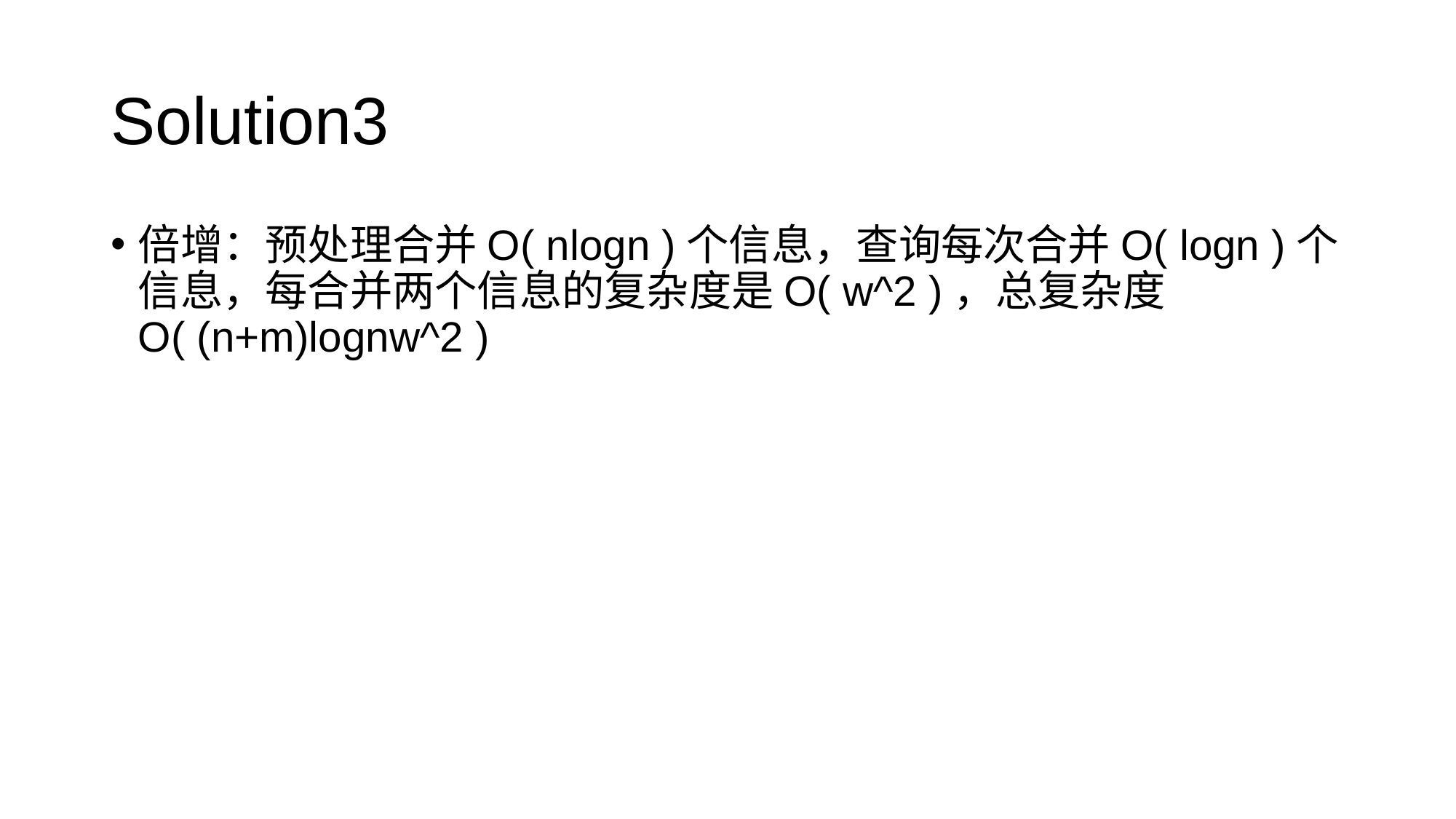

# Solution3
倍增：预处理合并O( nlogn )个信息，查询每次合并O( logn )个信息，每合并两个信息的复杂度是O( w^2 )，总复杂度O( (n+m)lognw^2 )